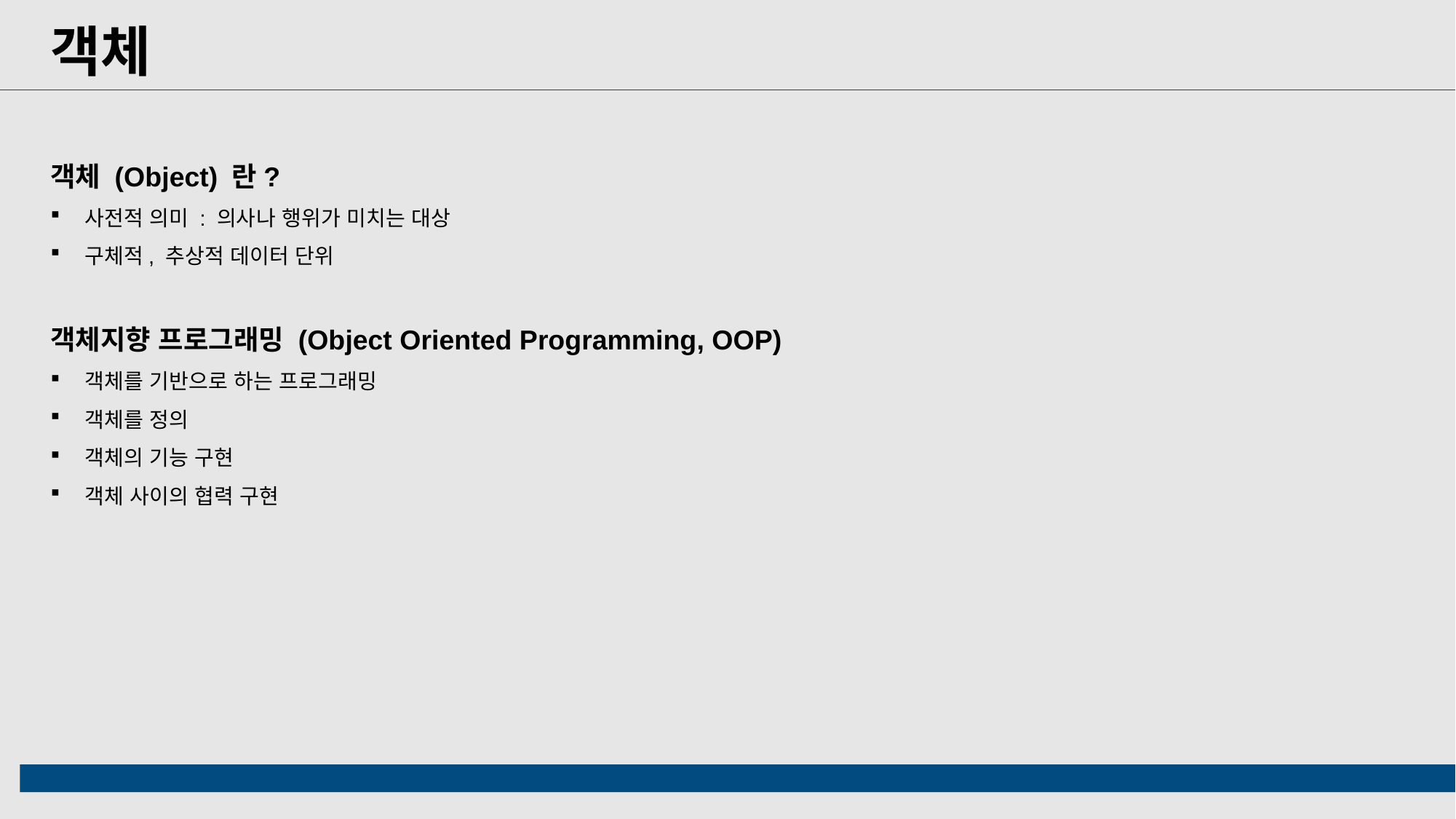

객체
객체 (Object) 란?
사전적 의미 : 의사나 행위가 미치는 대상
구체적, 추상적 데이터 단위

객체지향 프로그래밍 (Object Oriented Programming, OOP)
객체를 기반으로 하는 프로그래밍
객체를 정의
객체의 기능 구현
객체 사이의 협력 구현